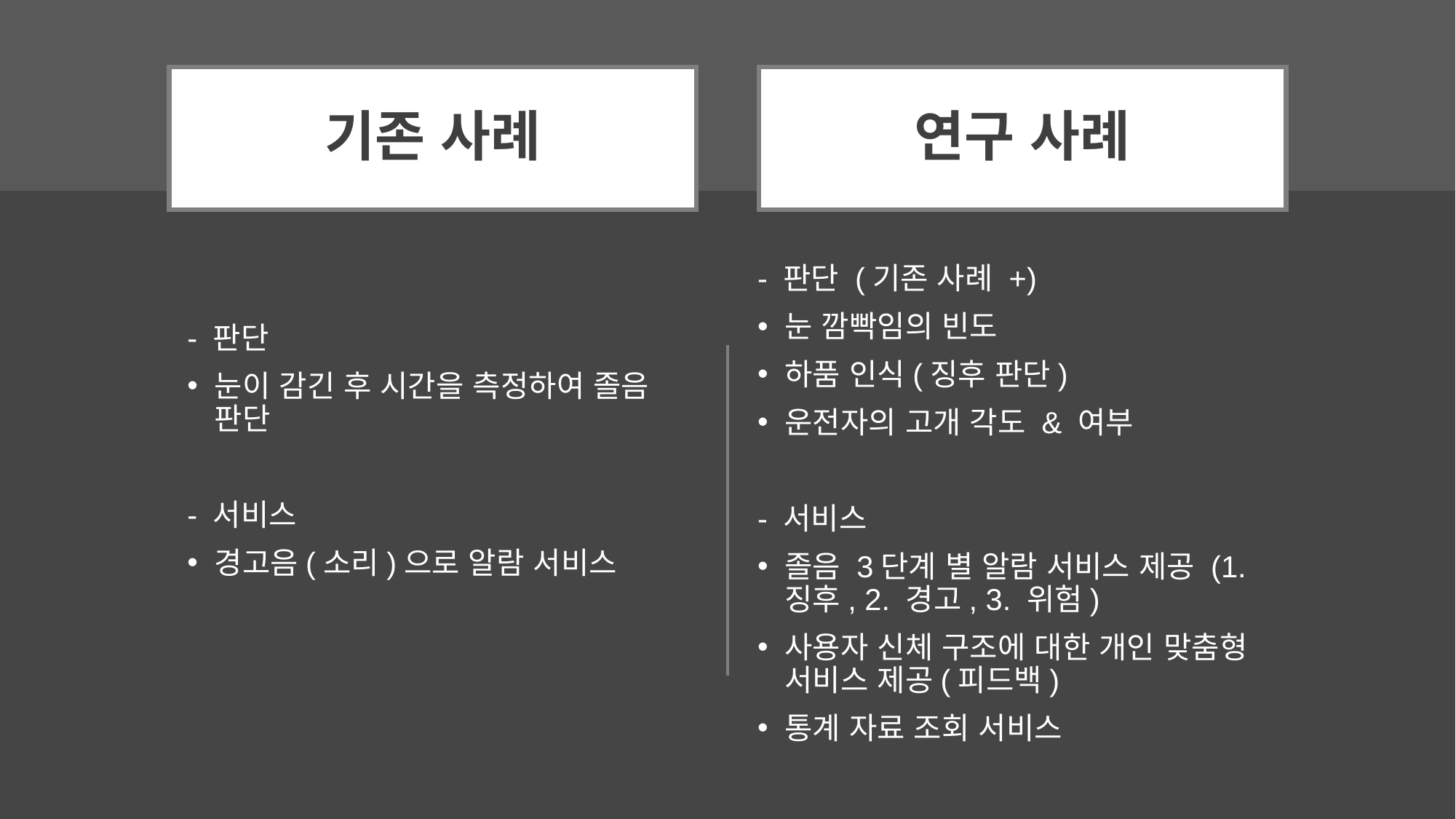

# 기존 사례
연구 사례
- 판단 (기존 사례 +)
눈 깜빡임의 빈도
하품 인식(징후 판단)
운전자의 고개 각도 & 여부

- 서비스
졸음 3단계 별 알람 서비스 제공 (1. 징후, 2. 경고, 3. 위험)
사용자 신체 구조에 대한 개인 맞춤형 서비스 제공(피드백)
통계 자료 조회 서비스

- 판단
눈이 감긴 후 시간을 측정하여 졸음 판단

- 서비스
경고음(소리)으로 알람 서비스